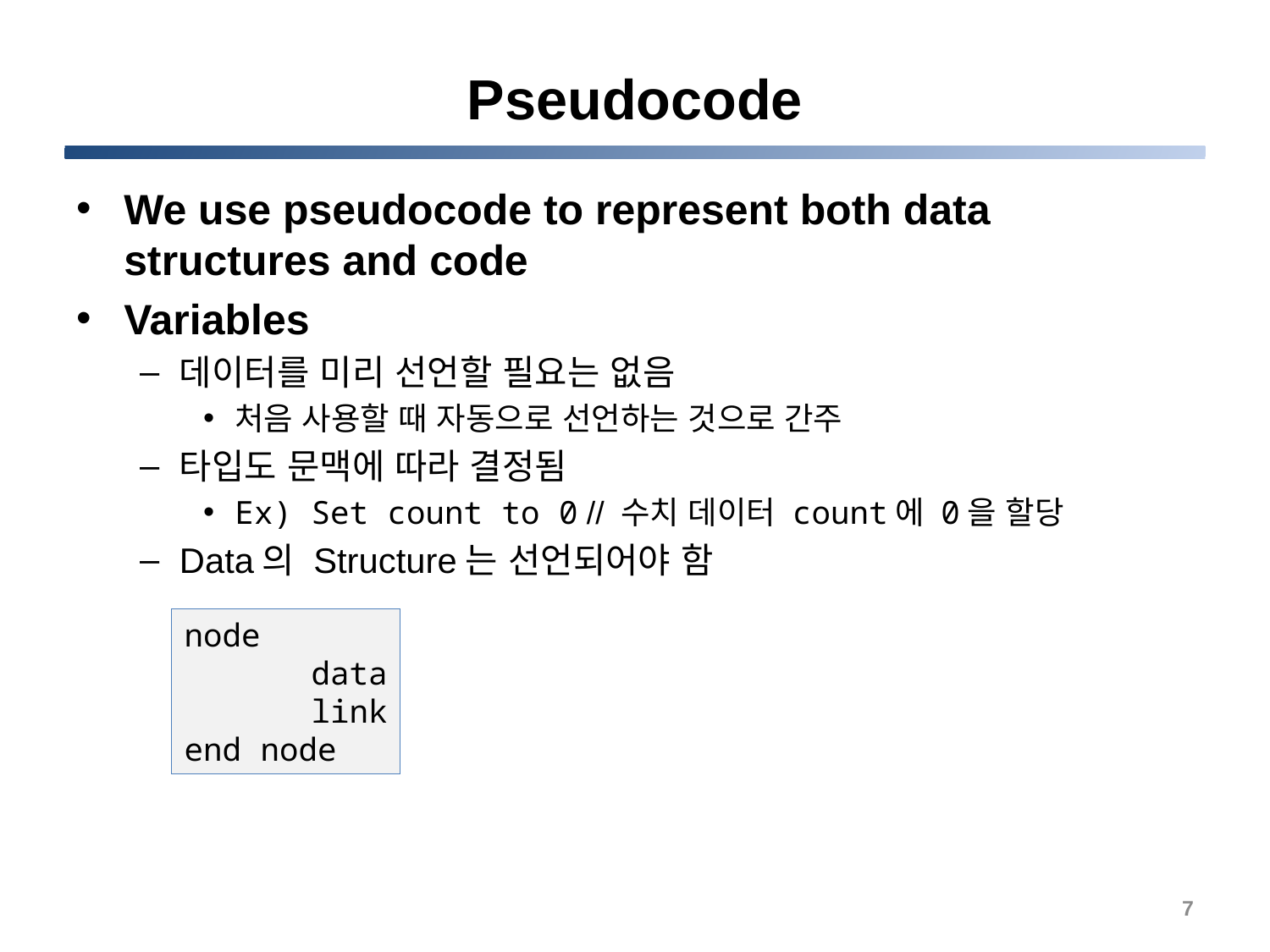

# Pseudocode
We use pseudocode to represent both data structures and code
Variables
데이터를 미리 선언할 필요는 없음
처음 사용할 때 자동으로 선언하는 것으로 간주
타입도 문맥에 따라 결정됨
Ex) Set count to 0 // 수치 데이터 count에 0을 할당
Data의 Structure는 선언되어야 함
node
	data
	link
end node
7